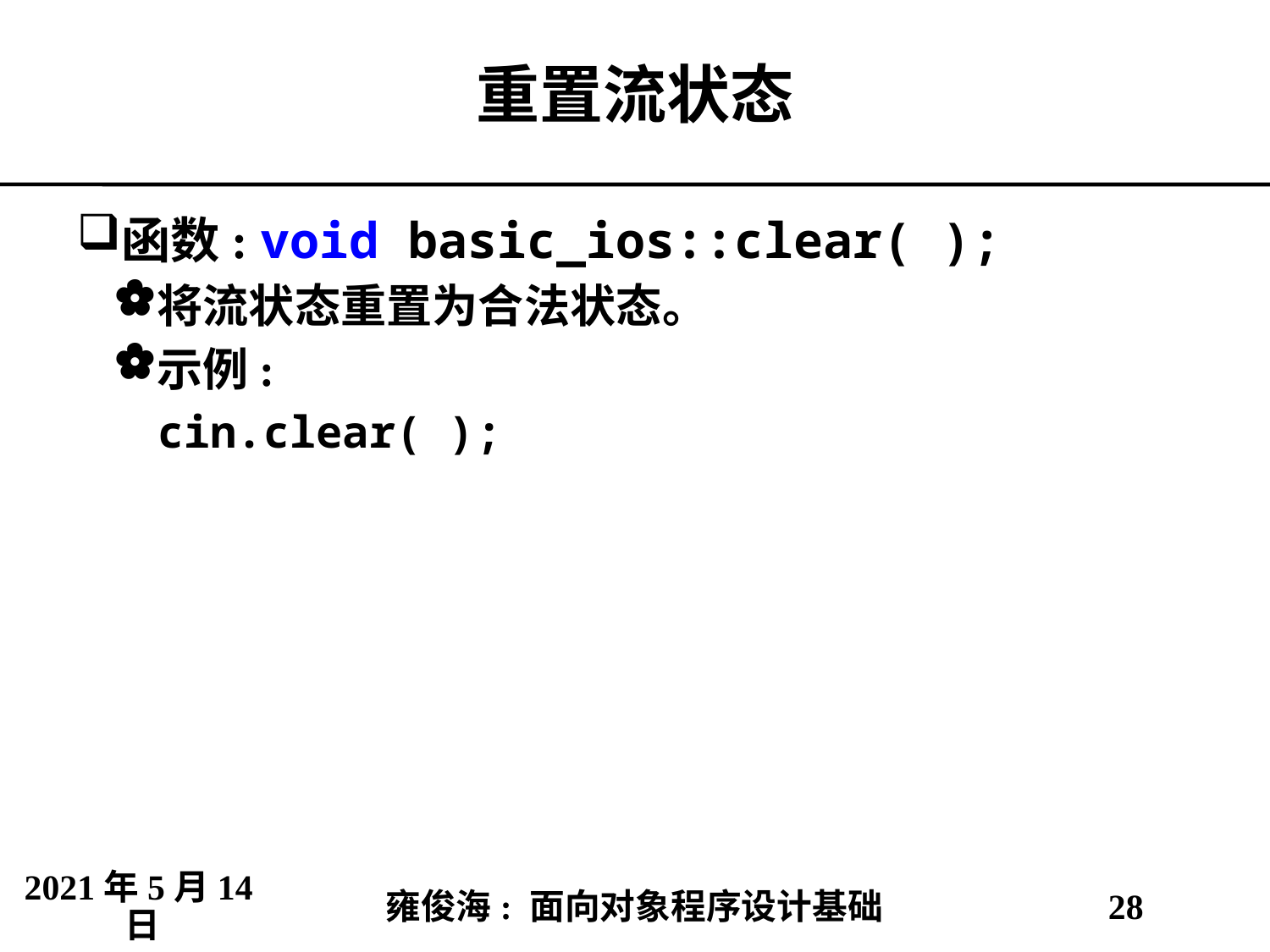

# 重置流状态

函数: void basic_ios::clear( );
将流状态重置为合法状态。
示例:
cin.clear( );
2021年5月14日
雍俊海: 面向对象程序设计基础
28